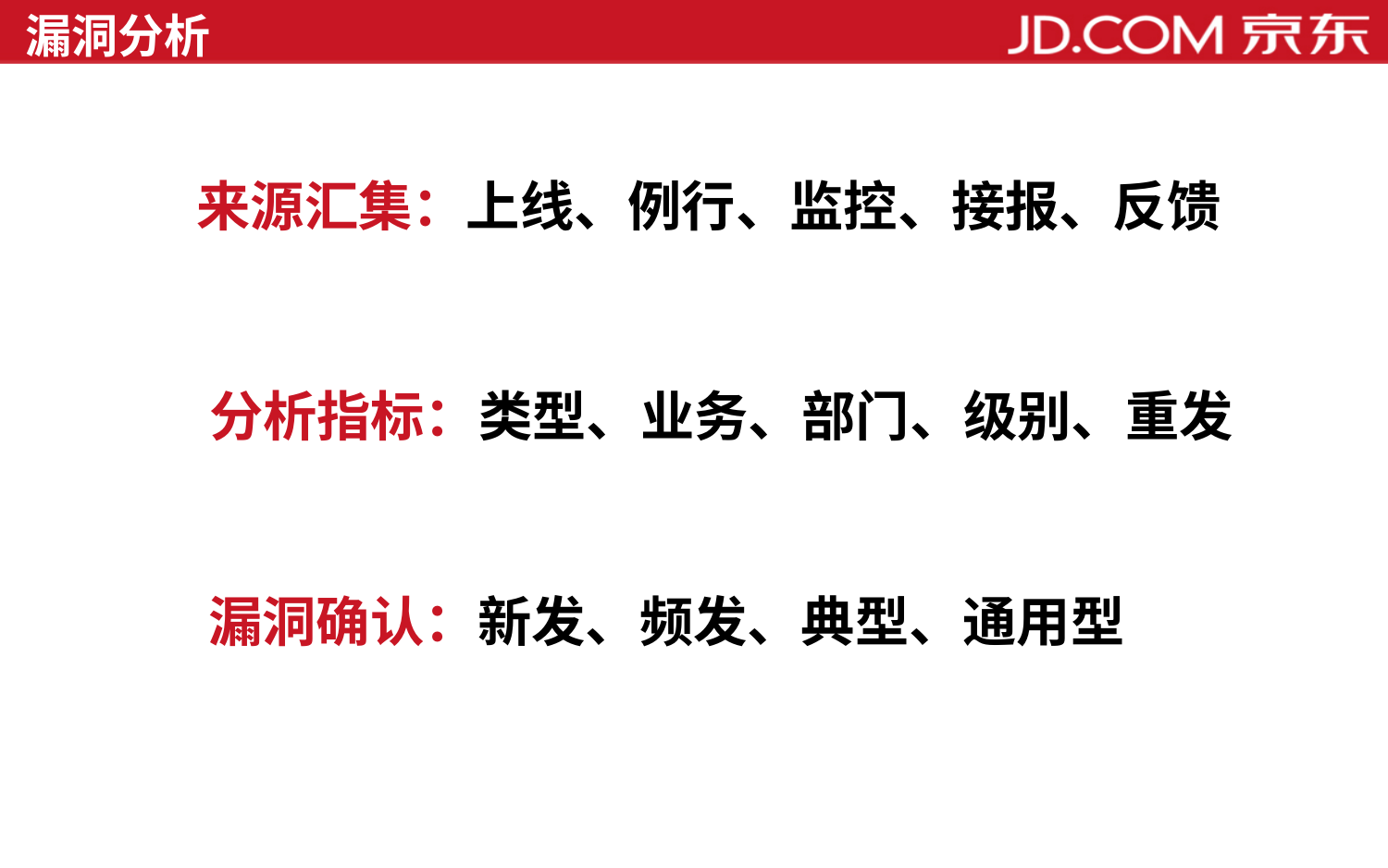

漏洞分析
来源汇集：上线、例行、监控、接报、反馈
分析指标：类型、业务、部门、级别、重发
漏洞确认：新发、频发、典型、通用型